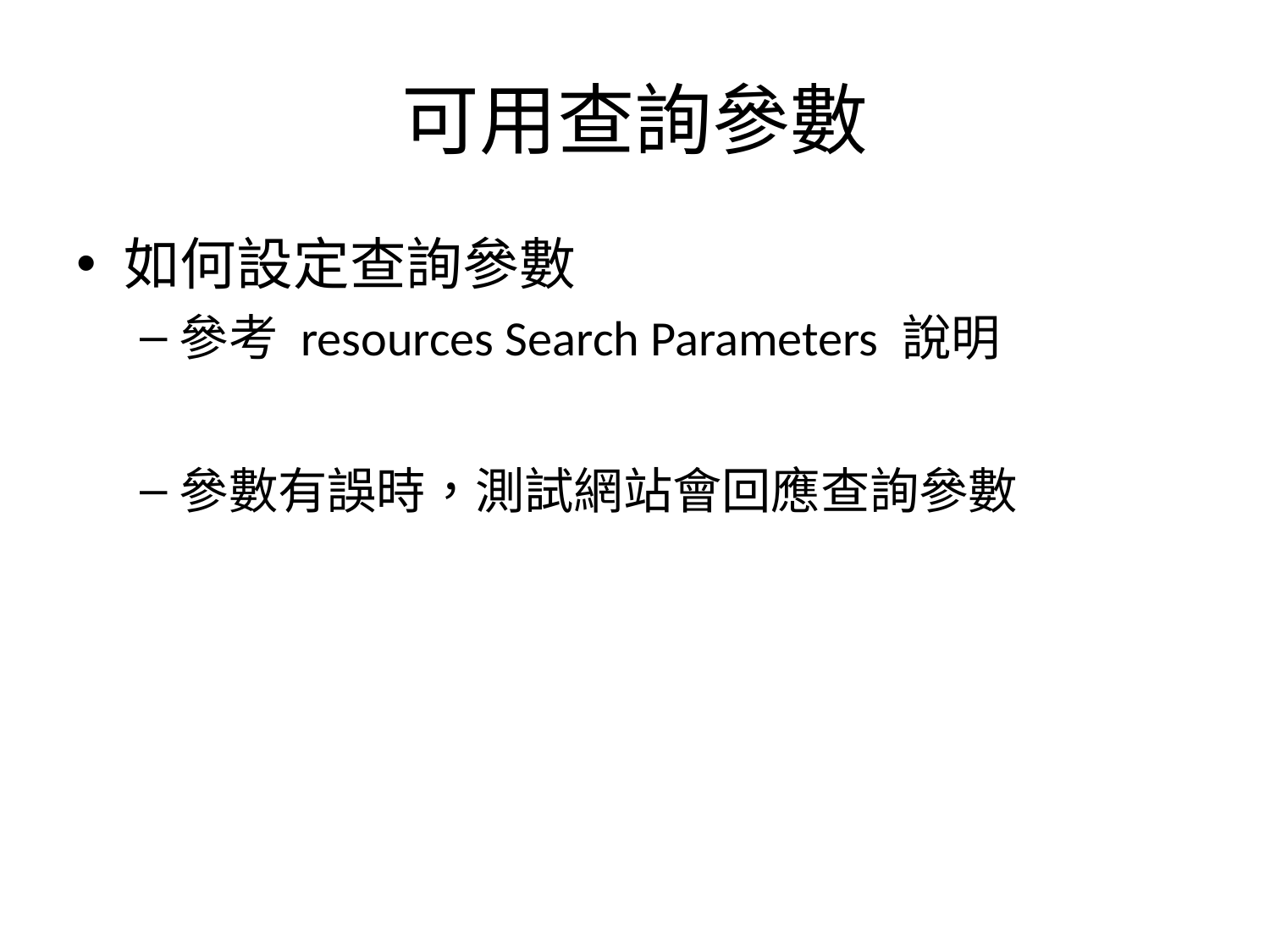

# 可用查詢參數
如何設定查詢參數
參考 resources Search Parameters 說明

參數有誤時，測試網站會回應查詢參數